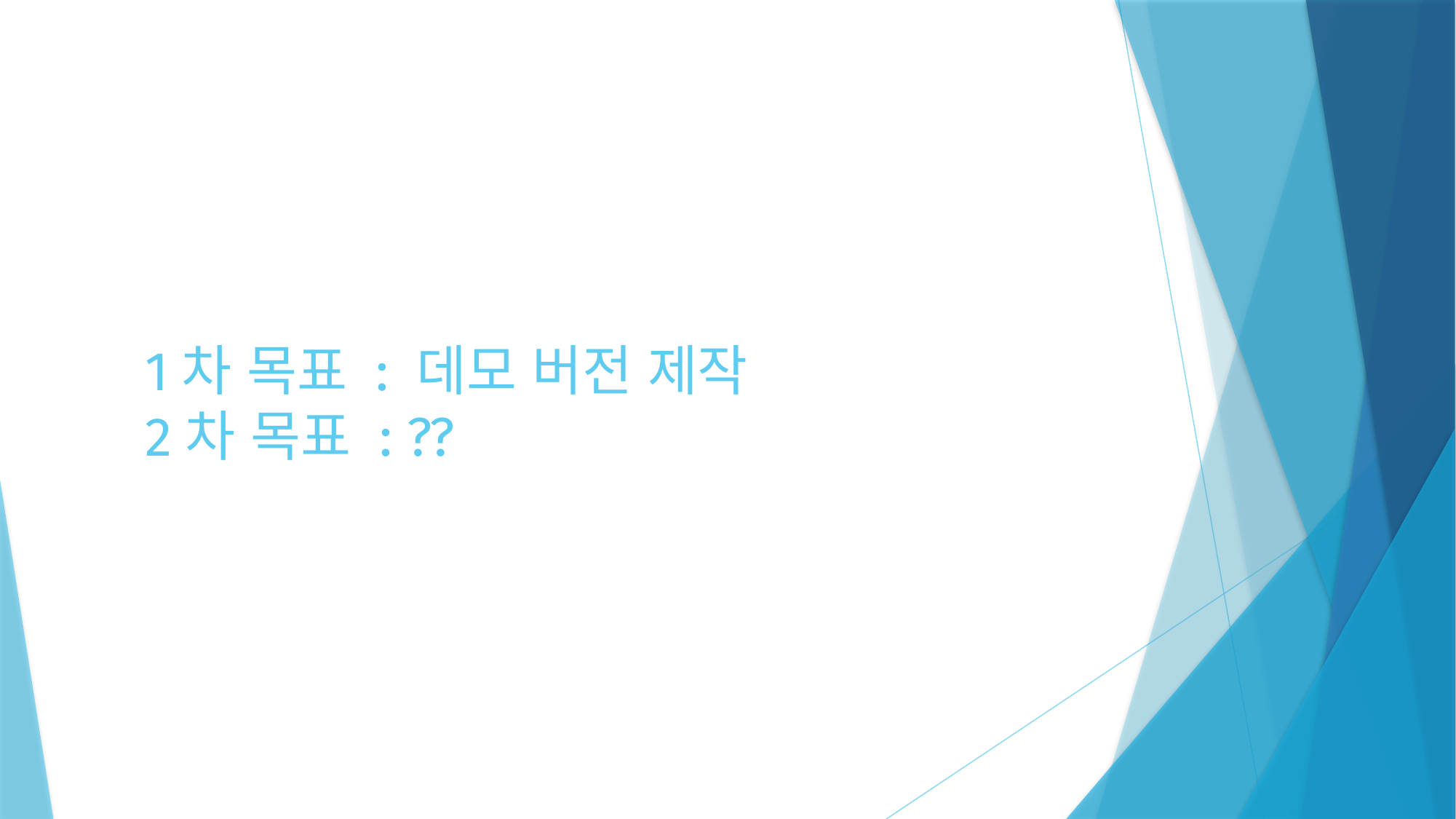

# 1차 목표 : 데모 버전 제작 2차 목표 : ??